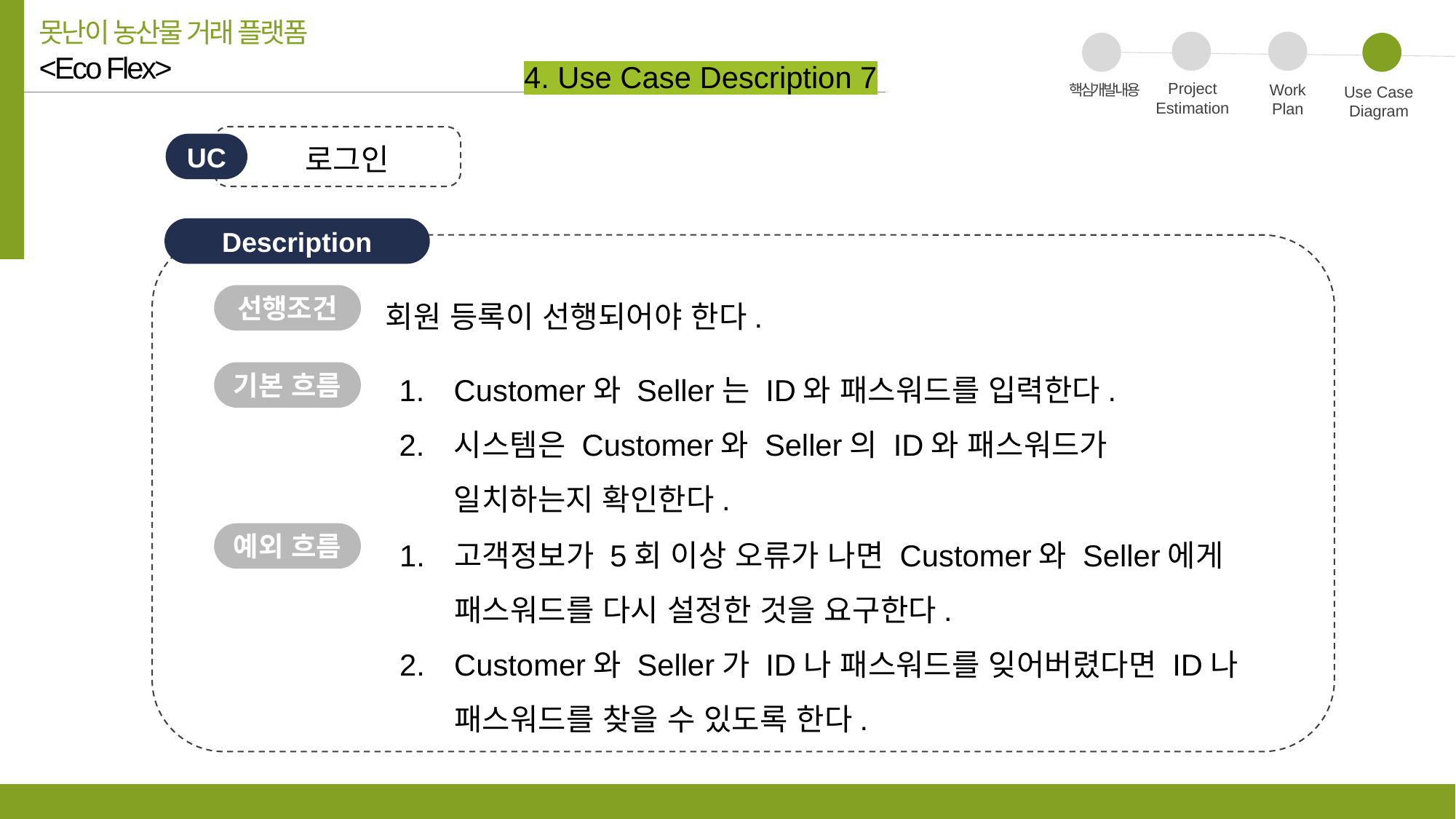

못난이 농산물 거래 플랫폼
<Eco Flex>

02

04
03
4. Use Case Description 7
01
Project
Estimation
Work
Plan
핵심개발내용
Use Case
Diagram

UC
로그인
Description

회원 등록이 선행되어야 한다.
선행조건
Customer와 Seller는 ID와 패스워드를 입력한다.
시스템은 Customer와 Seller의 ID와 패스워드가 일치하는지 확인한다.

기본 흐름
고객정보가 5회 이상 오류가 나면 Customer와 Seller에게 패스워드를 다시 설정한 것을 요구한다.
Customer와 Seller가 ID나 패스워드를 잊어버렸다면 ID나 패스워드를 찾을 수 있도록 한다.

예외 흐름